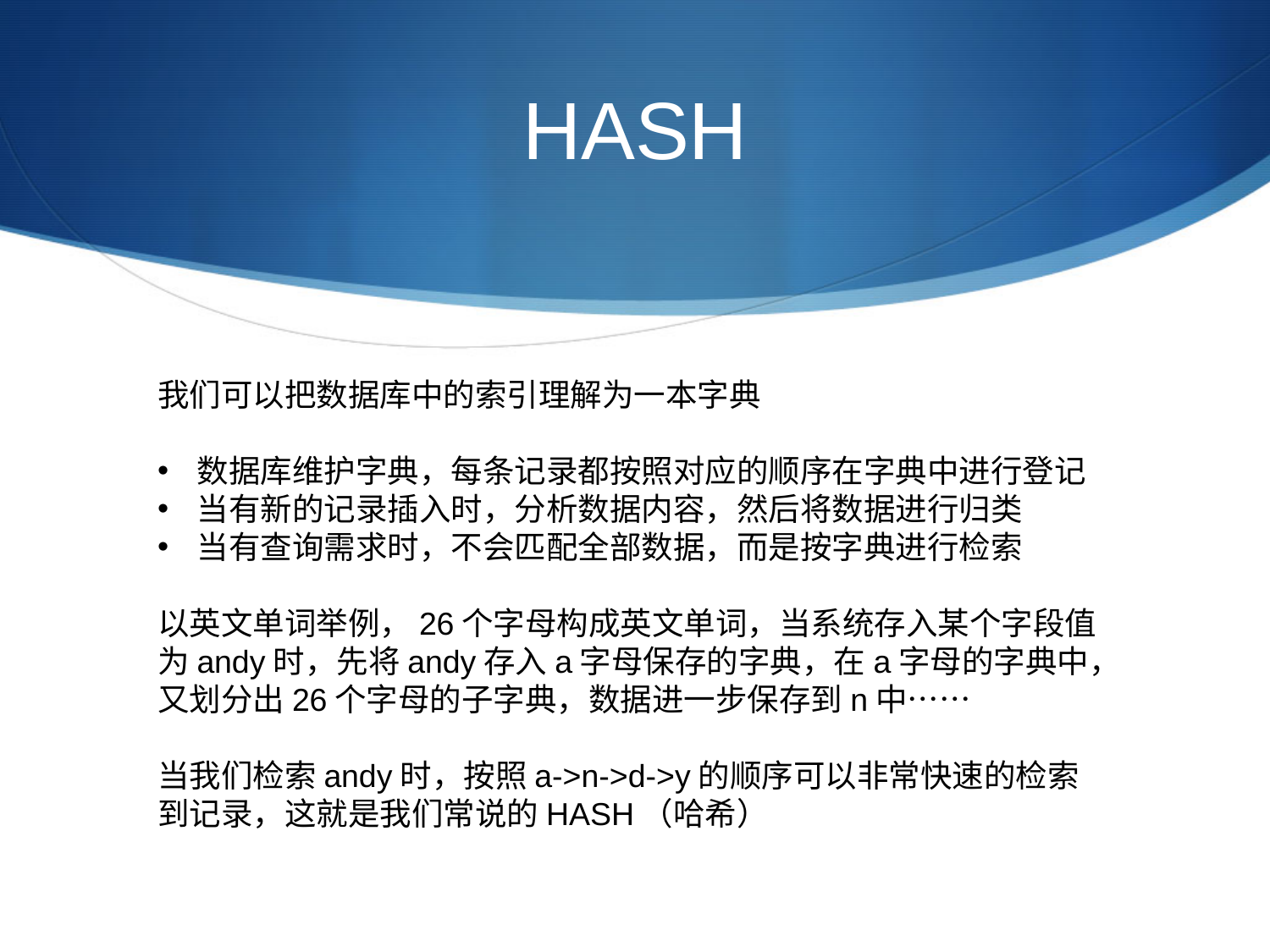

# HASH
我们可以把数据库中的索引理解为一本字典

数据库维护字典，每条记录都按照对应的顺序在字典中进行登记
当有新的记录插入时，分析数据内容，然后将数据进行归类
当有查询需求时，不会匹配全部数据，而是按字典进行检索

以英文单词举例，26个字母构成英文单词，当系统存入某个字段值为andy时，先将andy存入a字母保存的字典，在a字母的字典中，又划分出26个字母的子字典，数据进一步保存到n中……

当我们检索andy时，按照a->n->d->y的顺序可以非常快速的检索到记录，这就是我们常说的HASH（哈希）